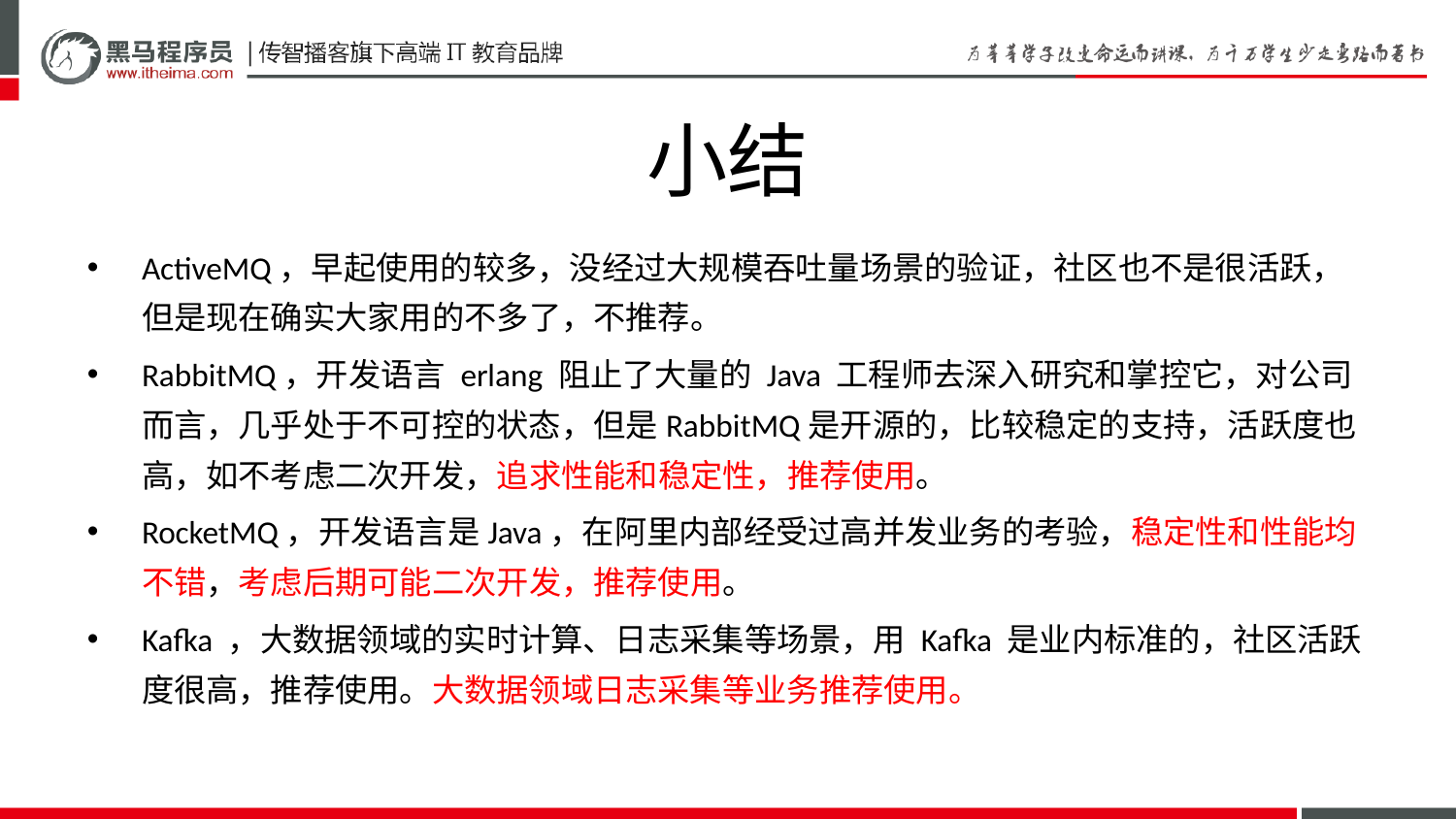

小结
ActiveMQ，早起使用的较多，没经过大规模吞吐量场景的验证，社区也不是很活跃，但是现在确实大家用的不多了，不推荐。
RabbitMQ，开发语言 erlang 阻止了大量的 Java 工程师去深入研究和掌控它，对公司而言，几乎处于不可控的状态，但是RabbitMQ是开源的，比较稳定的支持，活跃度也高，如不考虑二次开发，追求性能和稳定性，推荐使用。
RocketMQ，开发语言是Java，在阿里内部经受过高并发业务的考验，稳定性和性能均不错，考虑后期可能二次开发，推荐使用。
Kafka ，大数据领域的实时计算、日志采集等场景，用 Kafka 是业内标准的，社区活跃度很高，推荐使用。大数据领域日志采集等业务推荐使用。